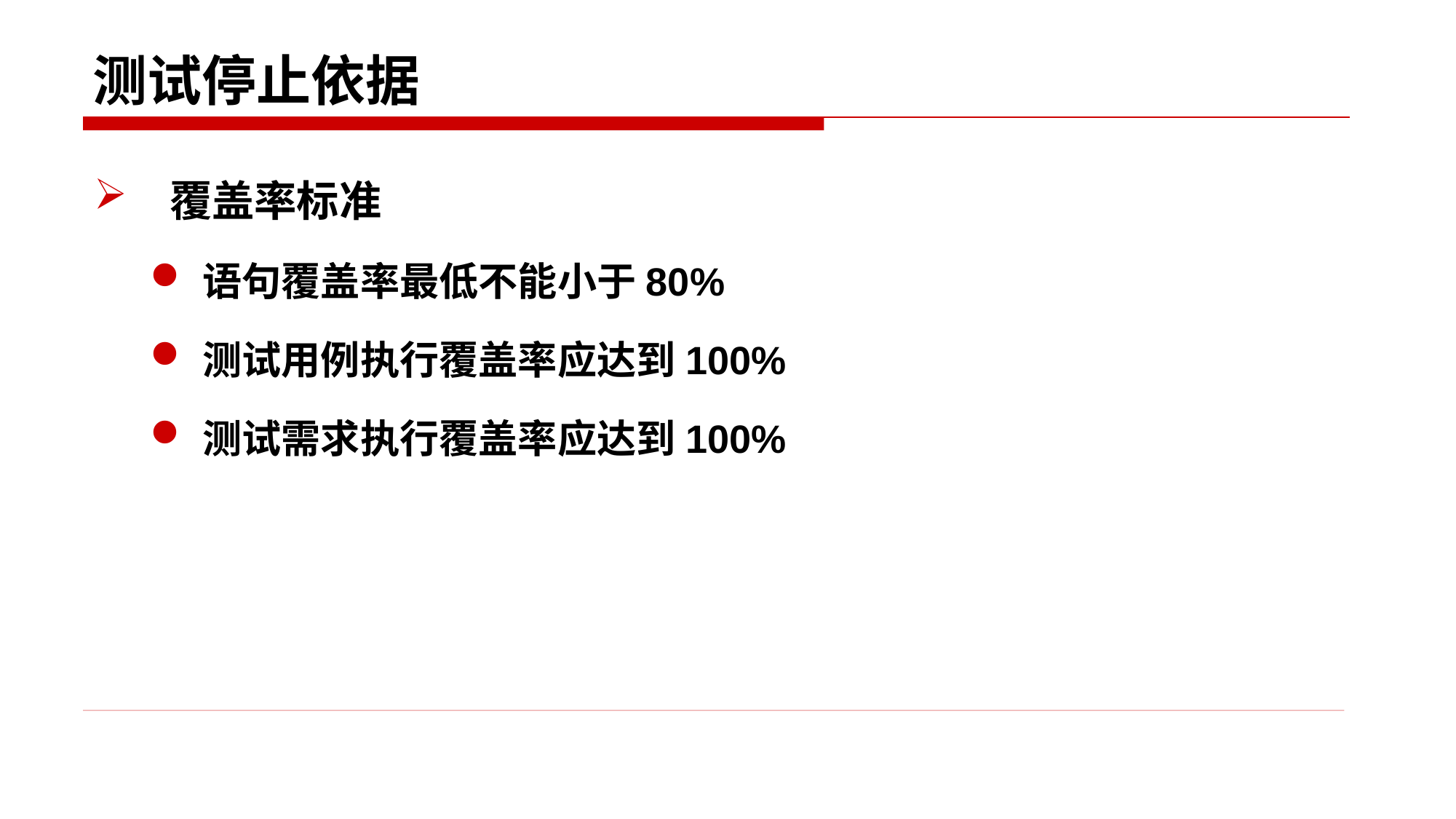

# 测试停止依据
 覆盖率标准
语句覆盖率最低不能小于80%
测试用例执行覆盖率应达到100%
测试需求执行覆盖率应达到100%